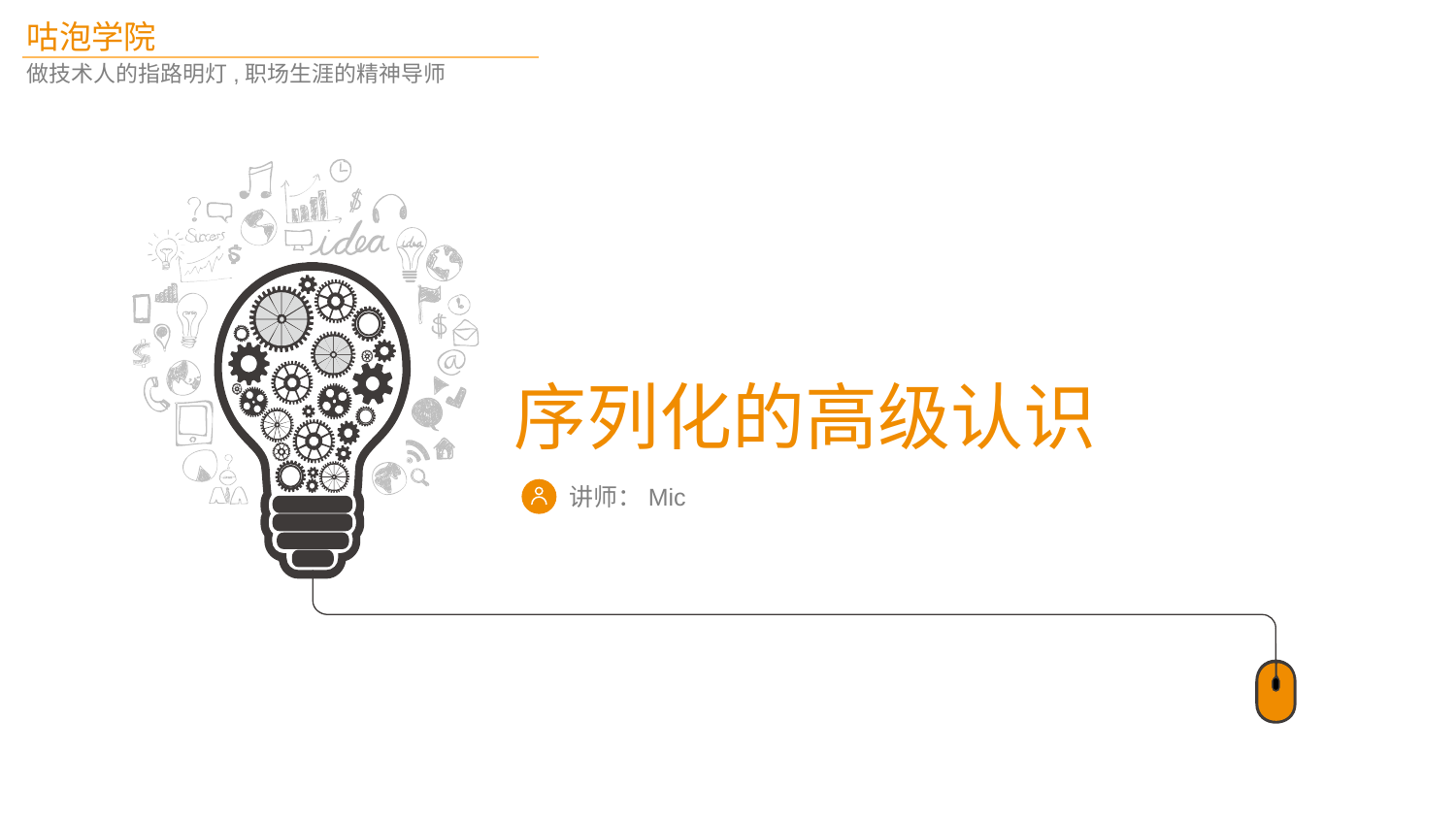

咕泡学院
做技术人的指路明灯,职场生涯的精神导师

序列化的高级认识
讲师：Mic